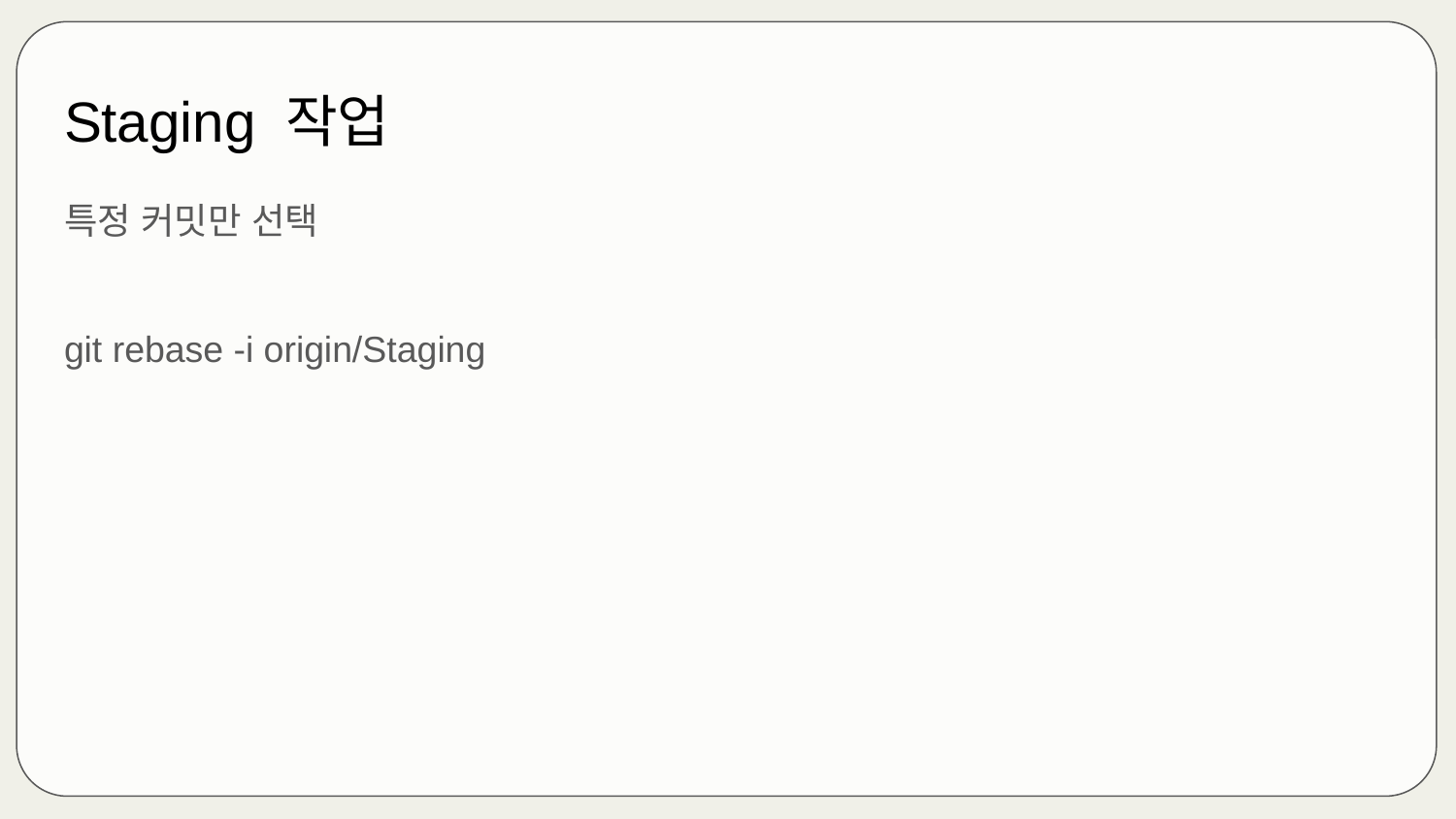

# Staging 작업
특정 커밋만 선택

git rebase -i origin/Staging